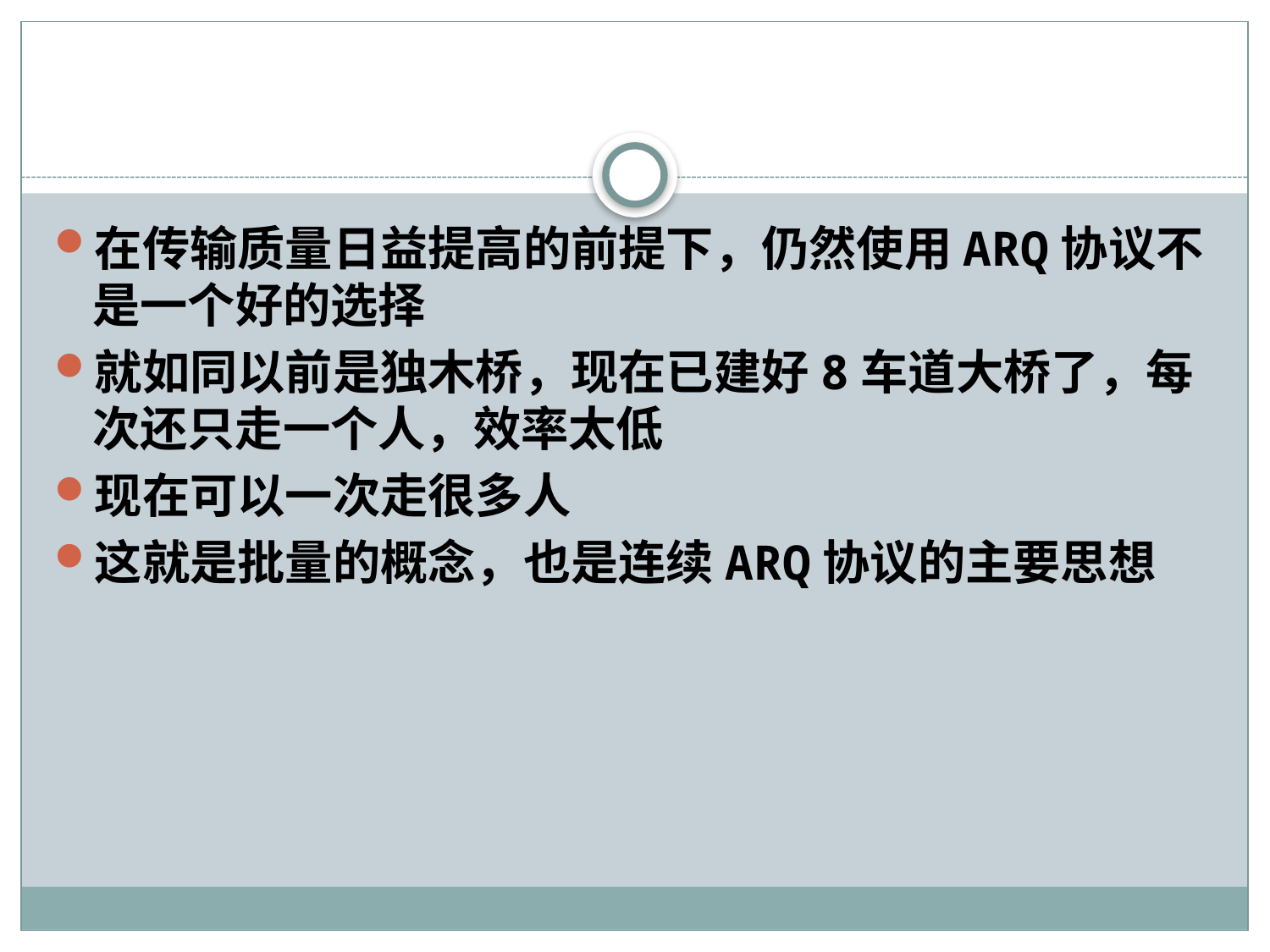

#
在传输质量日益提高的前提下，仍然使用ARQ协议不是一个好的选择
就如同以前是独木桥，现在已建好8车道大桥了，每次还只走一个人，效率太低
现在可以一次走很多人
这就是批量的概念，也是连续ARQ协议的主要思想